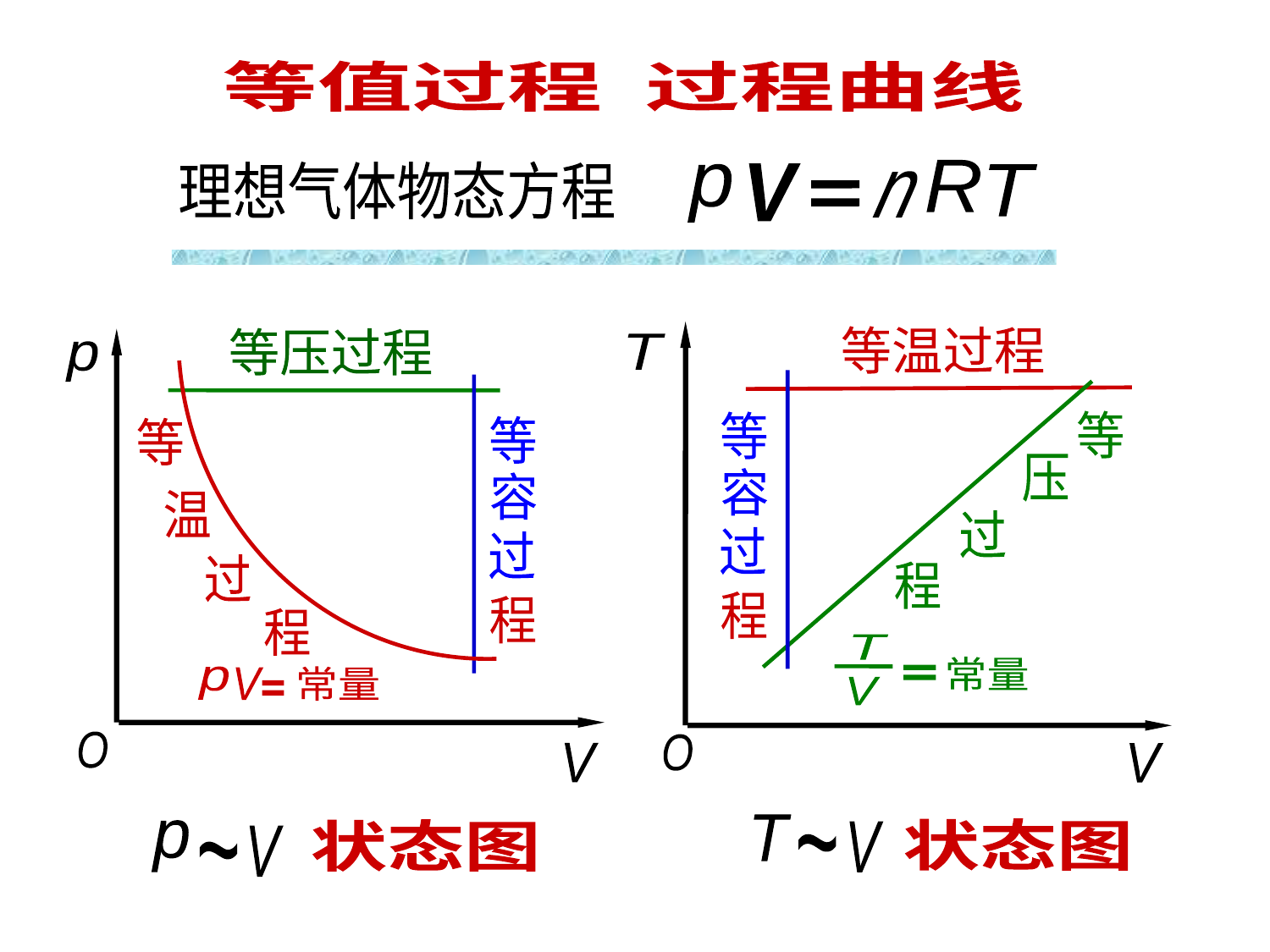

# 例
等值过程  过程曲线
R
T
V
p

ν
理想气体物态方程

等温过程
T

等
压
过
程
等
容
过
程
T
V

常量

O
V
T
状态图
V
~
等压过程

p

等
容
过
程
等
温
过
程
常量
p
V

O
V
状态图
p
V
~